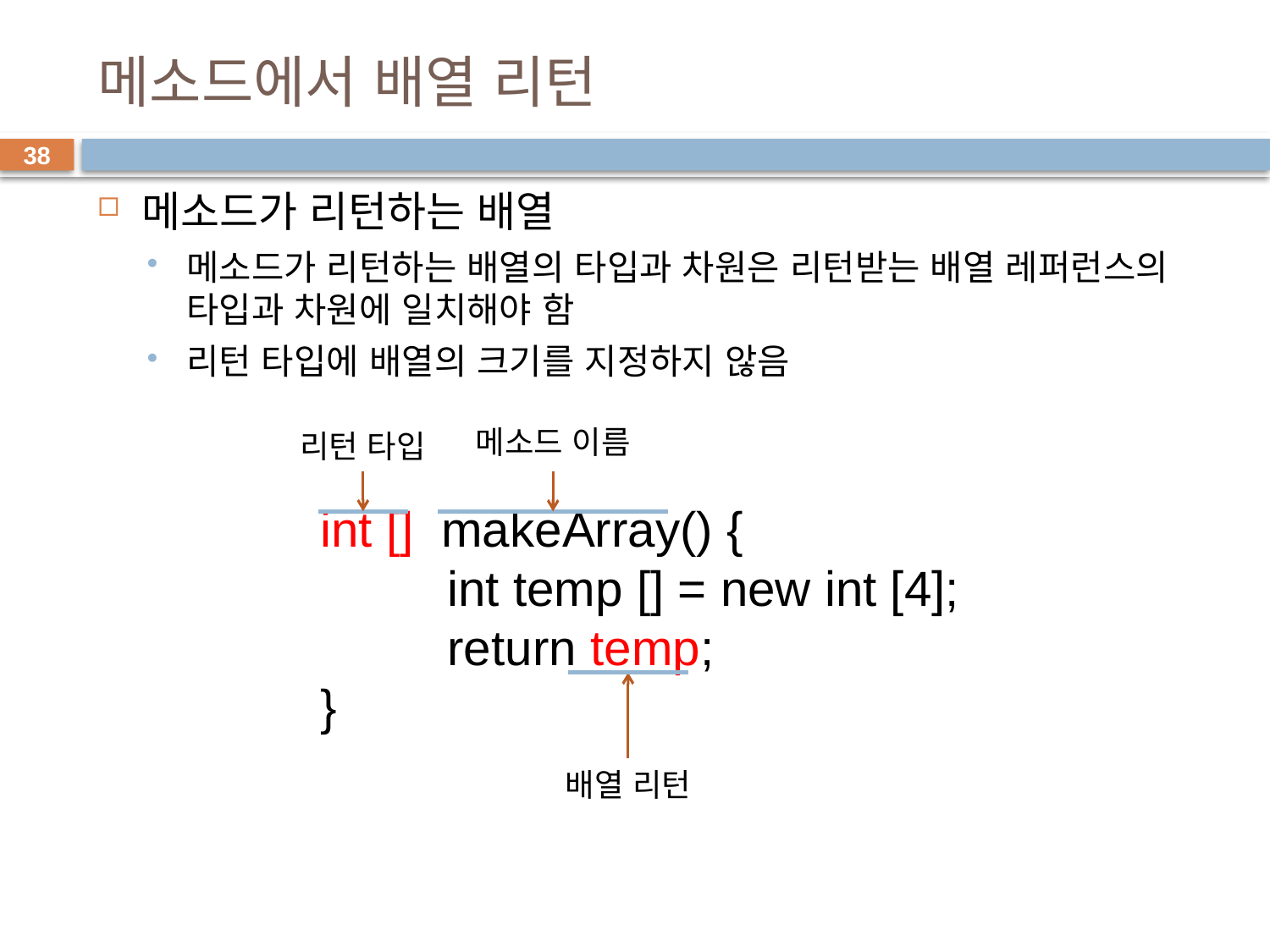

# 메소드에서 배열 리턴
38
메소드가 리턴하는 배열
메소드가 리턴하는 배열의 타입과 차원은 리턴받는 배열 레퍼런스의 타입과 차원에 일치해야 함
리턴 타입에 배열의 크기를 지정하지 않음

메소드 이름
리턴 타입
int []  makeArray() {
	int temp [] = new int [4];
	return temp;
}
배열 리턴